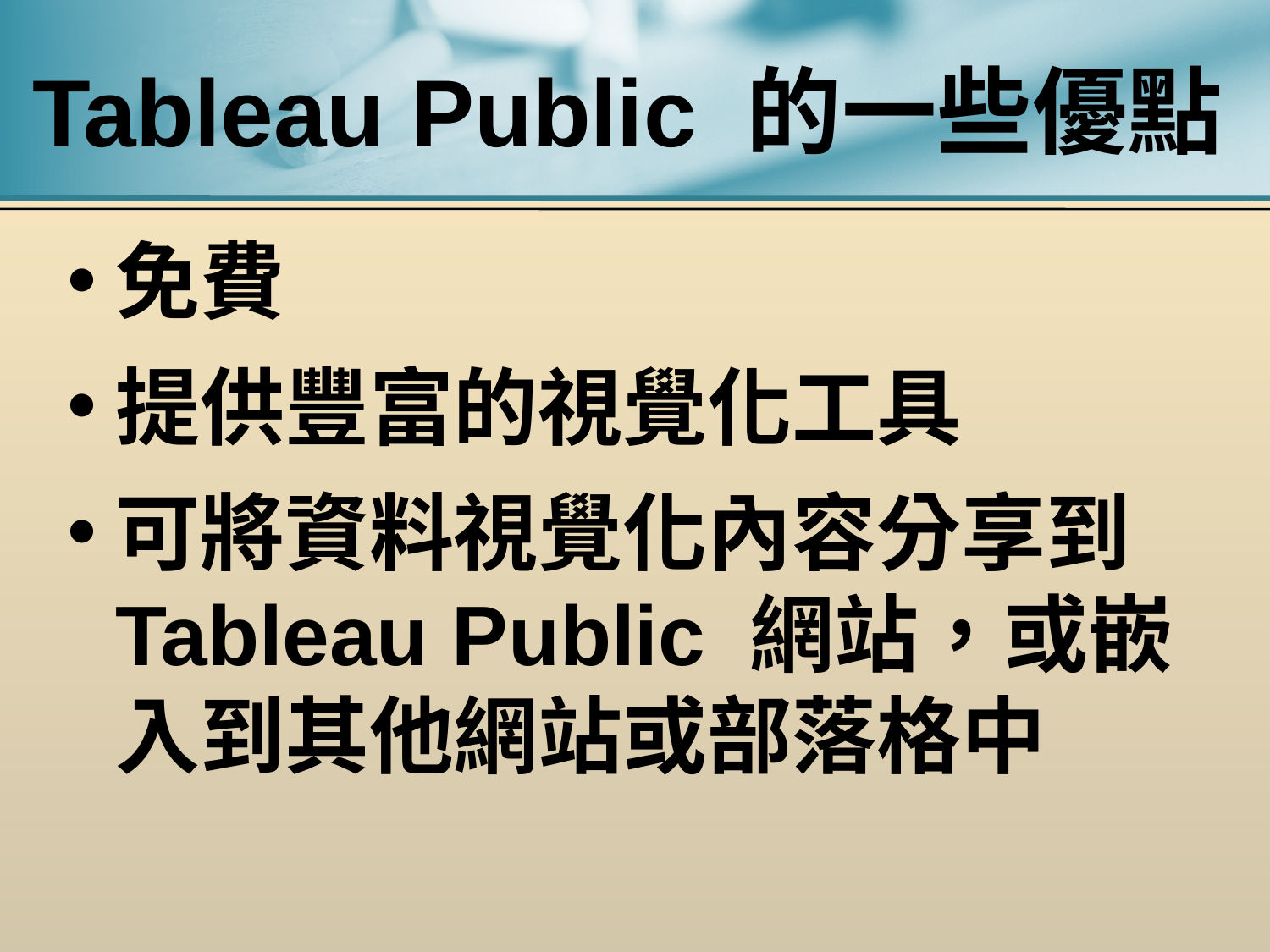

# Tableau Public 的一些優點
免費
提供豐富的視覺化工具
可將資料視覺化內容分享到 Tableau Public 網站，或嵌入到其他網站或部落格中